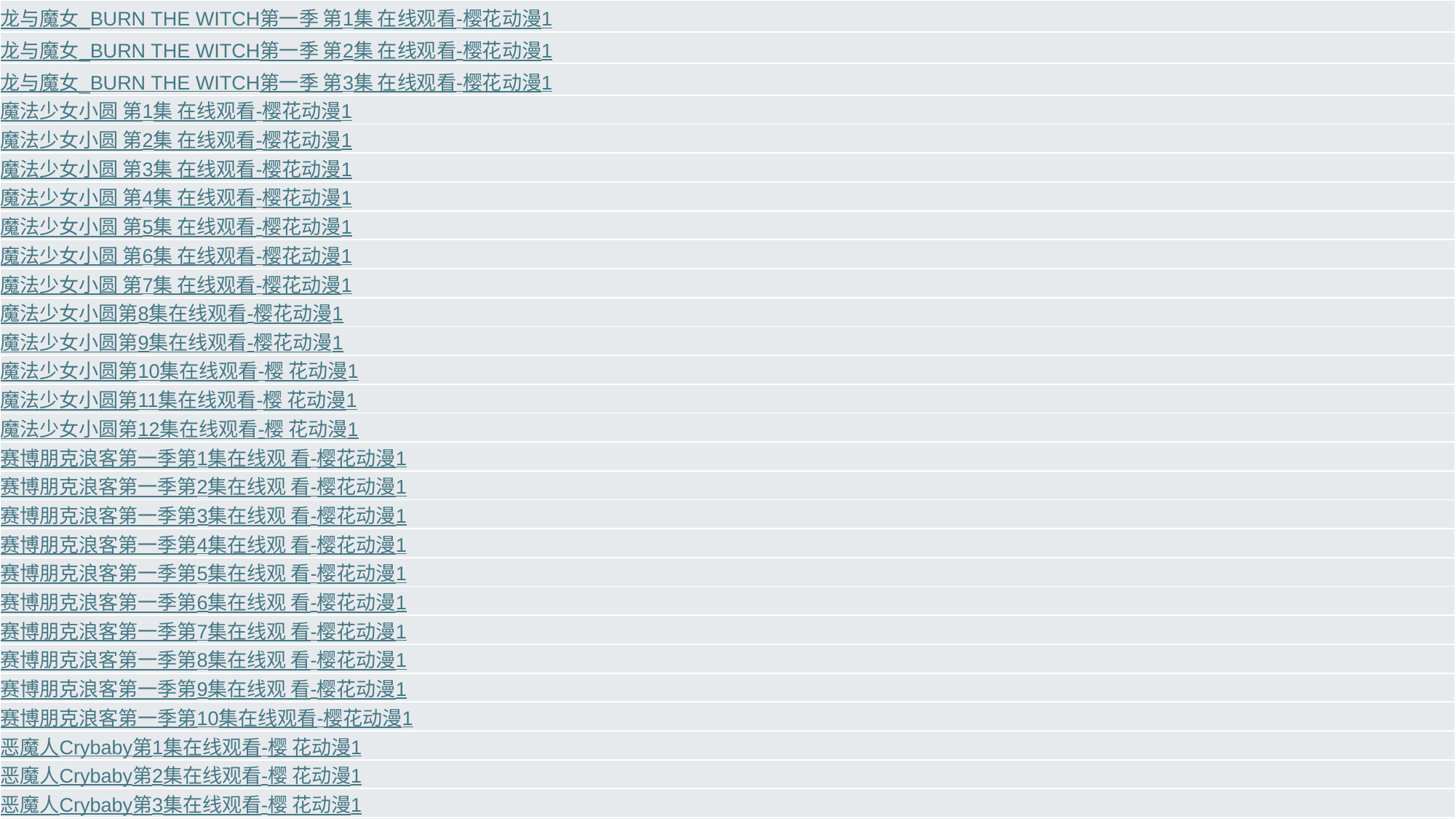

| 龙与魔女\_BURN THE WITCH第一季 第1集 在线观看-樱花动漫1 |
| --- |
| 龙与魔女\_BURN THE WITCH第一季 第2集 在线观看-樱花动漫1 |
| 龙与魔女\_BURN THE WITCH第一季 第3集 在线观看-樱花动漫1 |
| 魔法少女小圆 第1集 在线观看-樱花动漫1 |
| 魔法少女小圆 第2集 在线观看-樱花动漫1 |
| 魔法少女小圆 第3集 在线观看-樱花动漫1 |
| 魔法少女小圆 第4集 在线观看-樱花动漫1 |
| 魔法少女小圆 第5集 在线观看-樱花动漫1 |
| 魔法少女小圆 第6集 在线观看-樱花动漫1 |
| 魔法少女小圆 第7集 在线观看-樱花动漫1 |
| 魔法少女小圆第8集在线观看-樱花动漫1 |
| 魔法少女小圆第9集在线观看-樱花动漫1 |
| 魔法少女小圆第10集在线观看-樱 花动漫1 |
| 魔法少女小圆第11集在线观看-樱 花动漫1 |
| 魔法少女小圆第12集在线观看-樱 花动漫1 |
| 赛博朋克浪客第一季第1集在线观 看-樱花动漫1 |
| 赛博朋克浪客第一季第2集在线观 看-樱花动漫1 |
| 赛博朋克浪客第一季第3集在线观 看-樱花动漫1 |
| 赛博朋克浪客第一季第4集在线观 看-樱花动漫1 |
| 赛博朋克浪客第一季第5集在线观 看-樱花动漫1 |
| 赛博朋克浪客第一季第6集在线观 看-樱花动漫1 |
| 赛博朋克浪客第一季第7集在线观 看-樱花动漫1 |
| 赛博朋克浪客第一季第8集在线观 看-樱花动漫1 |
| 赛博朋克浪客第一季第9集在线观 看-樱花动漫1 |
| 赛博朋克浪客第一季第10集在线观看-樱花动漫1 |
| 恶魔人Crybaby第1集在线观看-樱 花动漫1 |
| 恶魔人Crybaby第2集在线观看-樱 花动漫1 |
| 恶魔人Crybaby第3集在线观看-樱 花动漫1 |
| 恶魔人Crybaby第4集在线观看-樱 花动漫1 |
| 恶魔人Crybaby第5集在线观看-樱 花动漫1 |
| output |